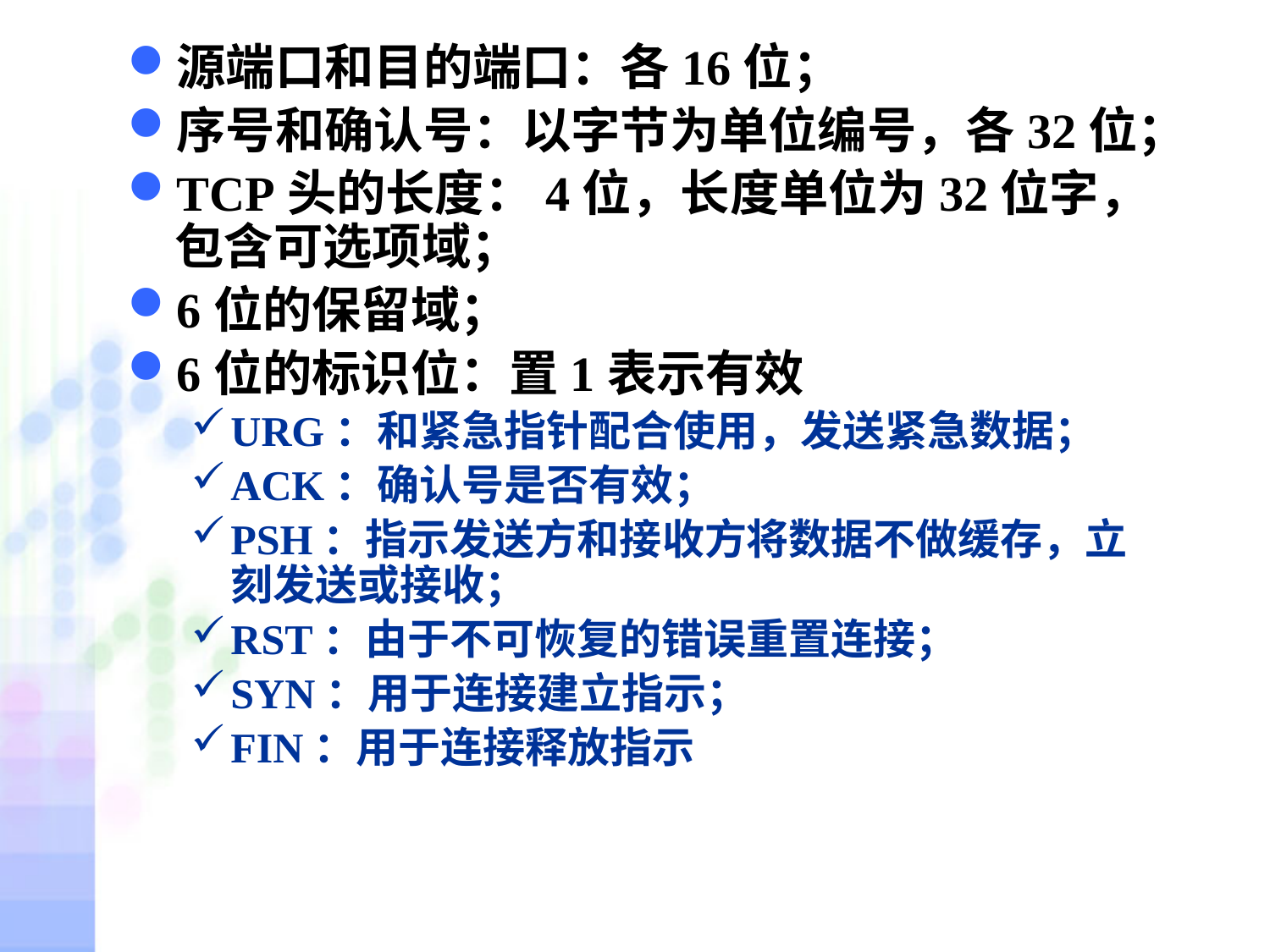

源端口和目的端口：各16位；
序号和确认号：以字节为单位编号，各32位；
TCP头的长度：4位，长度单位为32位字，包含可选项域；
6位的保留域；
6位的标识位：置1表示有效
URG：和紧急指针配合使用，发送紧急数据；
ACK：确认号是否有效；
PSH：指示发送方和接收方将数据不做缓存，立刻发送或接收；
RST：由于不可恢复的错误重置连接；
SYN：用于连接建立指示；
FIN：用于连接释放指示